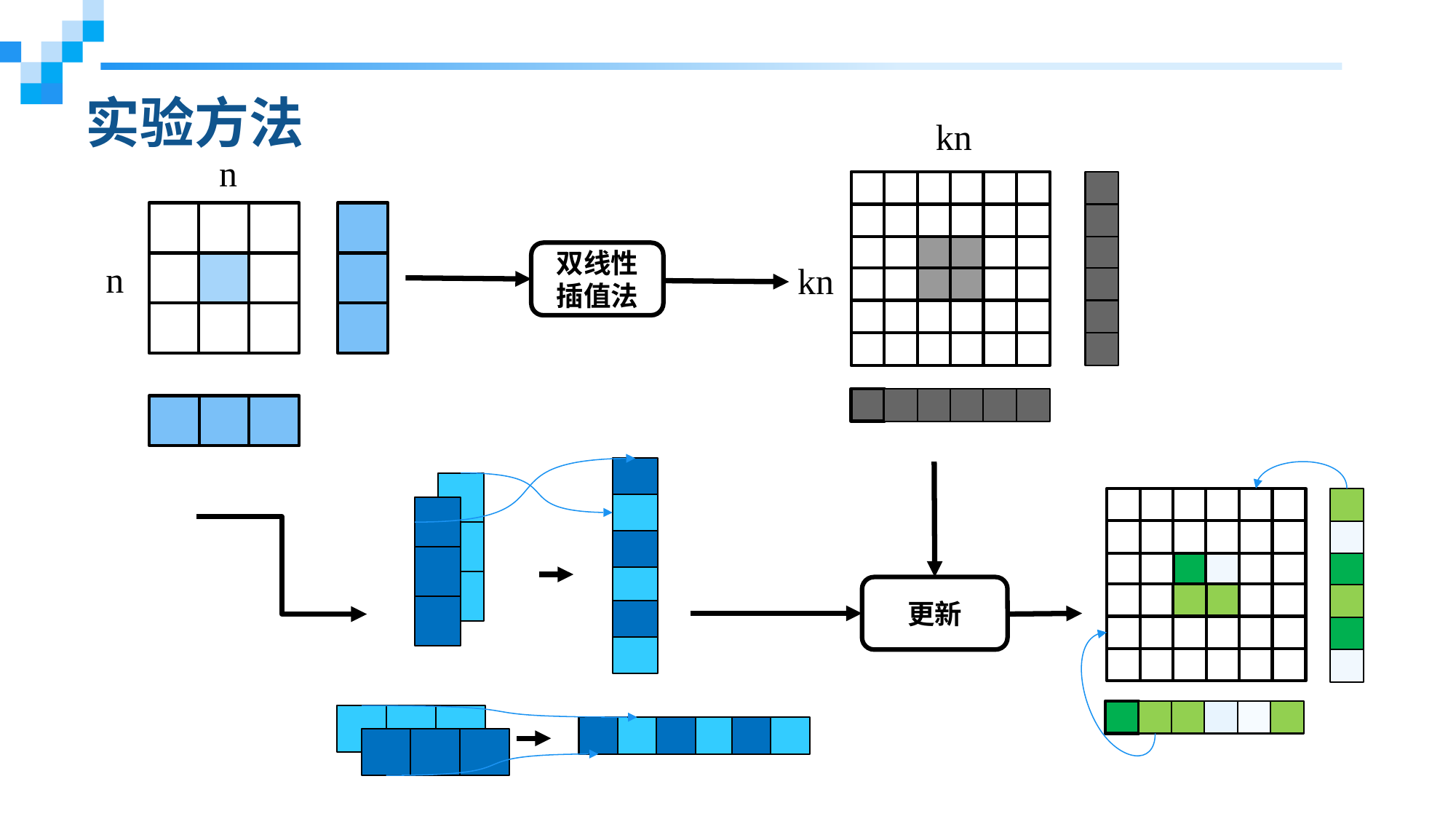

# 实验方法
kn

kn

n

n
双线性插值法

更新